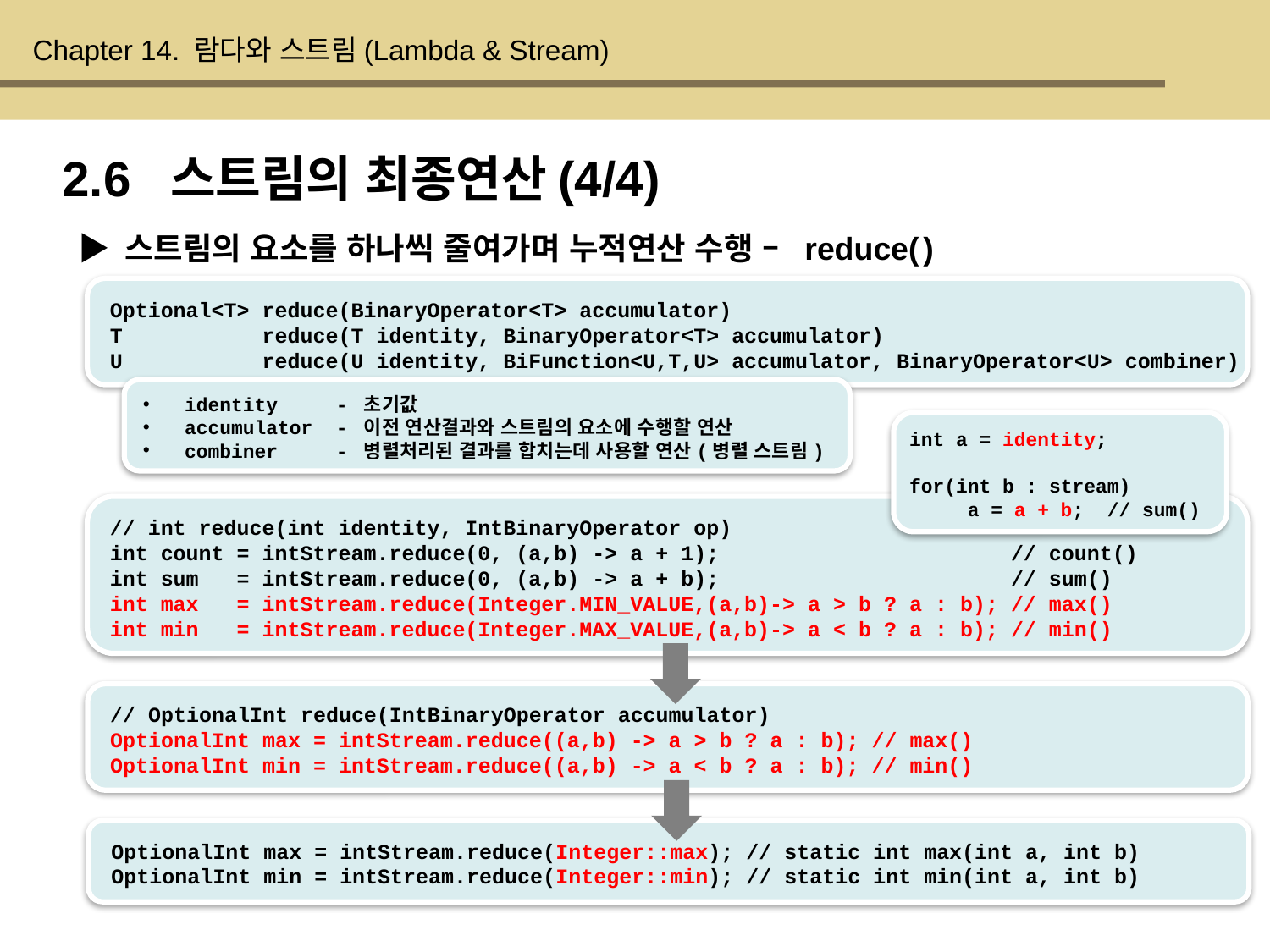

Chapter 14. 람다와 스트림(Lambda & Stream)

2.6  스트림의 최종연산(4/4)
▶ 스트림의 요소를 하나씩 줄여가며 누적연산 수행 –  reduce( )

Optional<T> reduce(BinaryOperator<T> accumulator)
T           reduce(T identity, BinaryOperator<T> accumulator)
U           reduce(U identity, BiFunction<U,T,U> accumulator, BinaryOperator<U> combiner)

 identity     - 초기값
 accumulator  - 이전 연산결과와 스트림의 요소에 수행할 연산
 combiner     - 병렬처리된 결과를 합치는데 사용할 연산(병렬 스트림)

int a = identity;

for(int b : stream)
     a = a + b;  // sum()

// int reduce(int identity, IntBinaryOperator op)
int count = intStream.reduce(0, (a,b) -> a + 1);                       // count()
int sum   = intStream.reduce(0, (a,b) -> a + b);                       // sum()
int max   = intStream.reduce(Integer.MIN_VALUE,(a,b)-> a > b ? a : b); // max()
int min   = intStream.reduce(Integer.MAX_VALUE,(a,b)-> a < b ? a : b); // min()

// OptionalInt reduce(IntBinaryOperator accumulator)
OptionalInt max = intStream.reduce((a,b) -> a > b ? a : b); // max()
OptionalInt min = intStream.reduce((a,b) -> a < b ? a : b); // min()

OptionalInt max = intStream.reduce(Integer::max); // static int max(int a, int b)
OptionalInt min = intStream.reduce(Integer::min); // static int min(int a, int b)